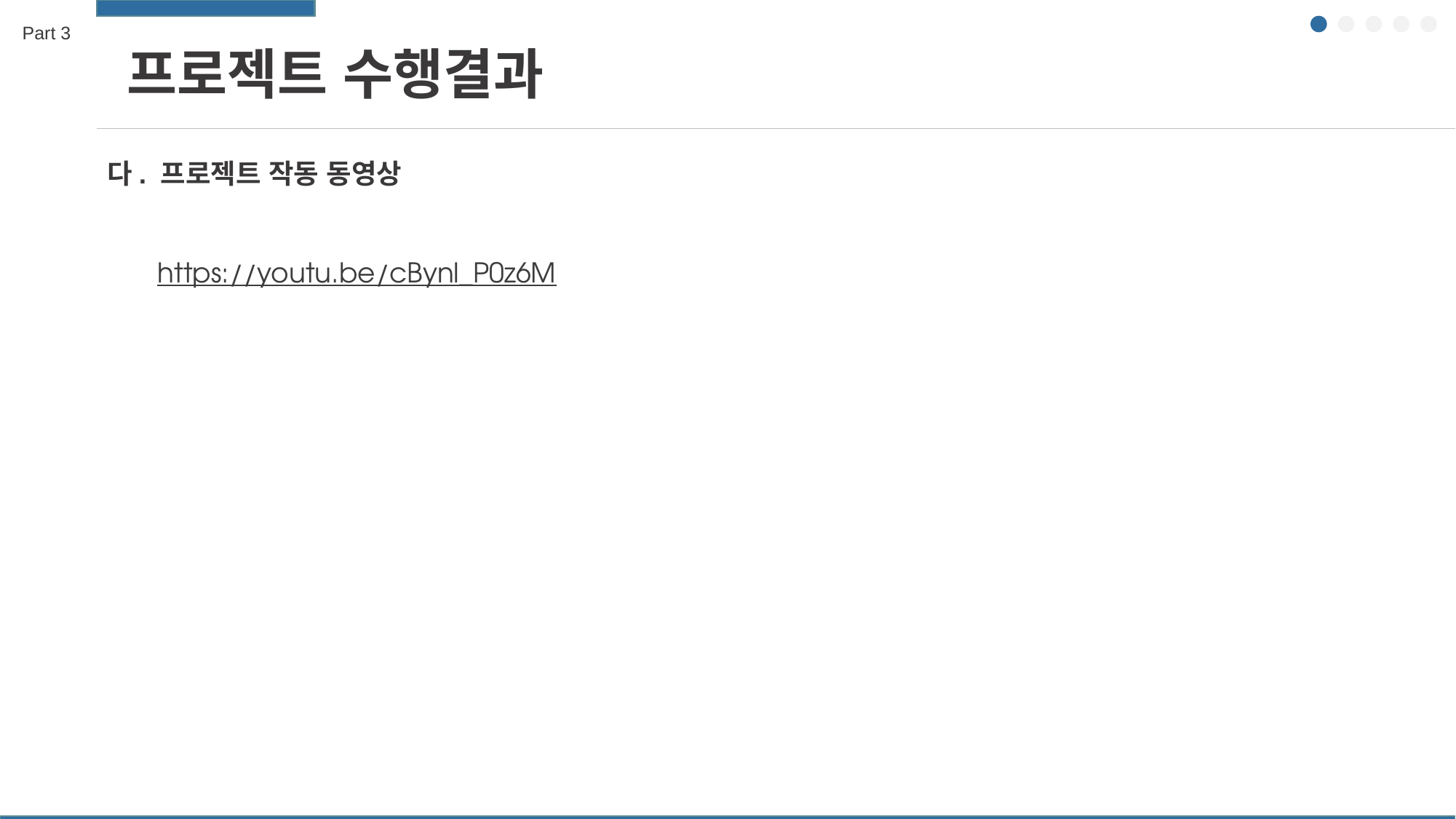

Part 3

프로젝트 수행결과
다. 프로젝트 작동 동영상
https://youtu.be/cBynl_P0z6M